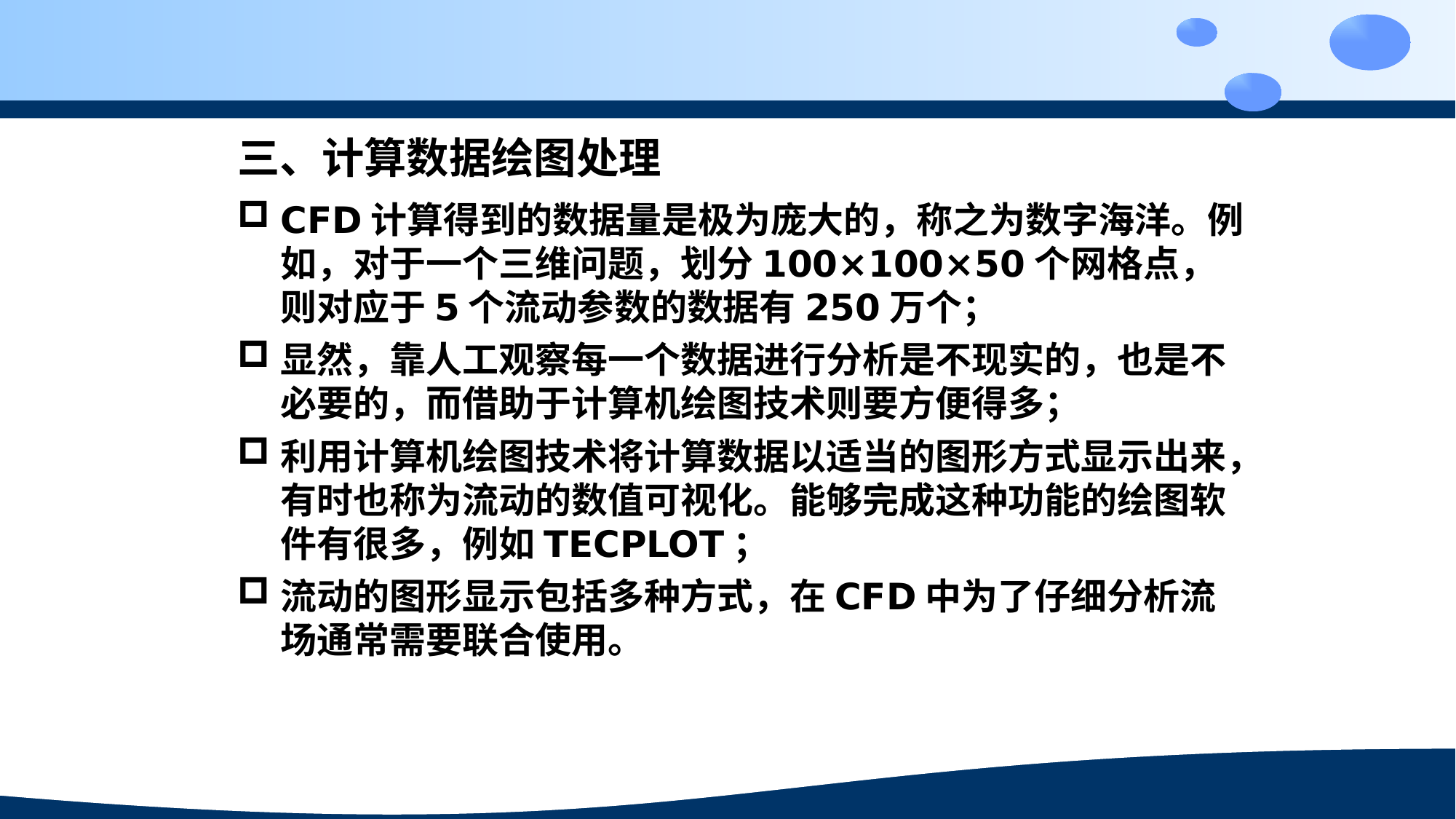

三、计算数据绘图处理
CFD计算得到的数据量是极为庞大的，称之为数字海洋。例如，对于一个三维问题，划分100×100×50个网格点，则对应于5个流动参数的数据有250万个；
显然，靠人工观察每一个数据进行分析是不现实的，也是不必要的，而借助于计算机绘图技术则要方便得多；
利用计算机绘图技术将计算数据以适当的图形方式显示出来，有时也称为流动的数值可视化。能够完成这种功能的绘图软件有很多，例如TECPLOT；
流动的图形显示包括多种方式，在CFD中为了仔细分析流场通常需要联合使用。